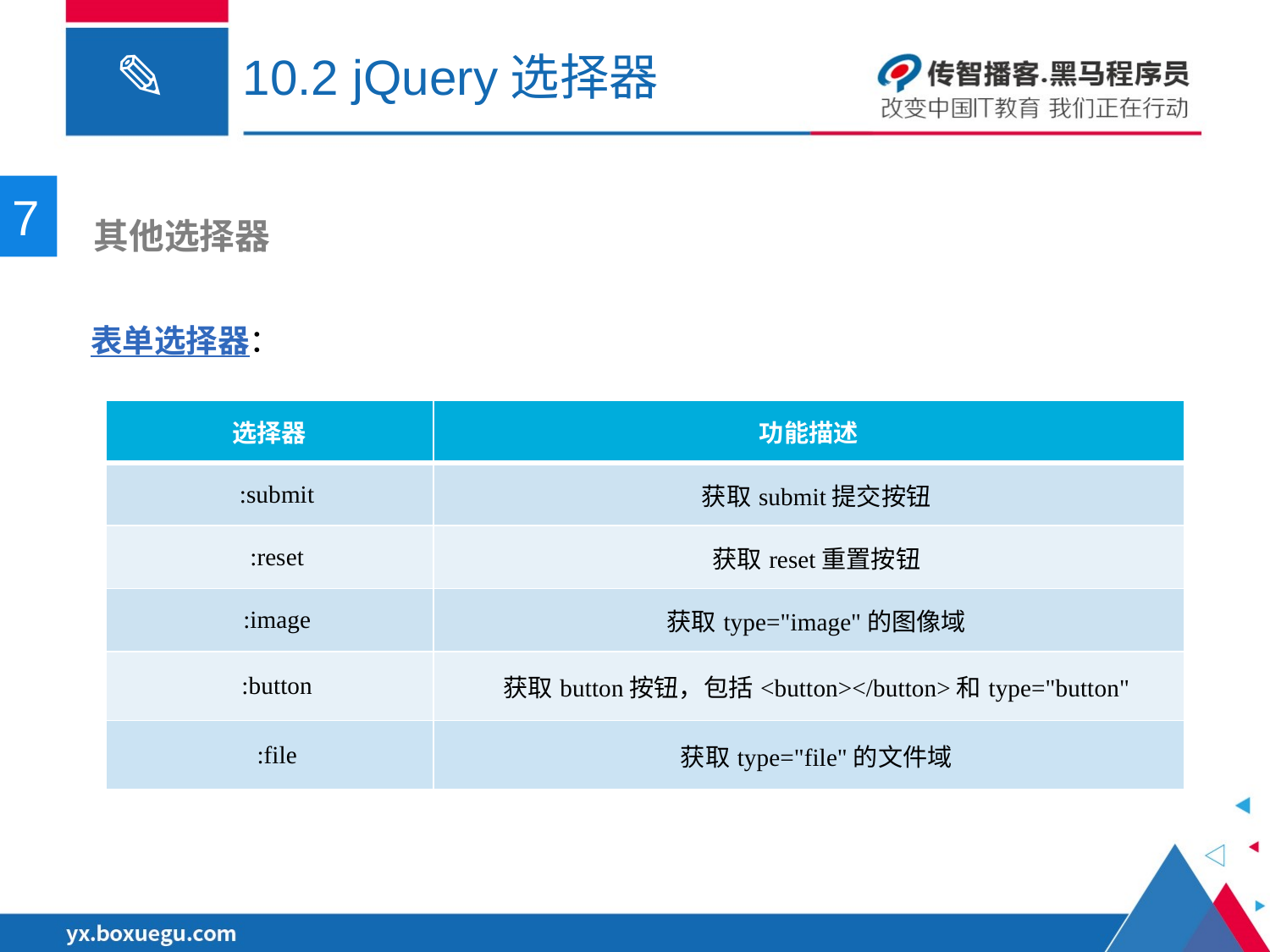

# 10.2 jQuery选择器

7
  其他选择器
表单选择器：
| 选择器 | 功能描述 |
| --- | --- |
| :submit | 获取submit提交按钮 |
| :reset | 获取reset重置按钮 |
| :image | 获取type="image"的图像域 |
| :button | 获取button按钮，包括<button></button>和type="button" |
| :file | 获取type="file"的文件域 |